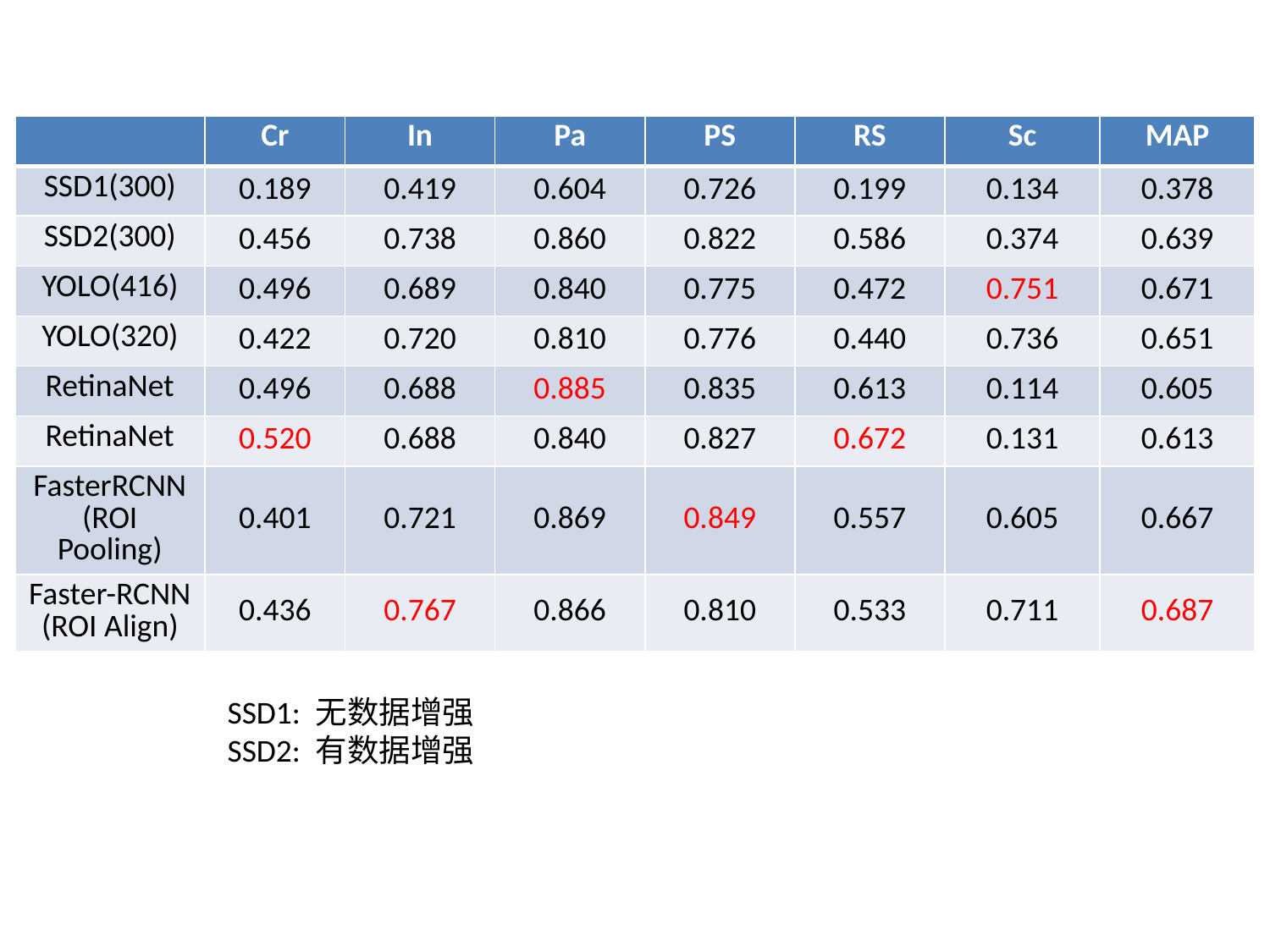

|  | Cr | In | Pa | PS | RS | Sc | MAP |
| --- | --- | --- | --- | --- | --- | --- | --- |
| SSD1(300) | 0.189 | 0.419 | 0.604 | 0.726 | 0.199 | 0.134 | 0.378 |
| SSD2(300) | 0.456 | 0.738 | 0.860 | 0.822 | 0.586 | 0.374 | 0.639 |
| YOLO(416) | 0.496 | 0.689 | 0.840 | 0.775 | 0.472 | 0.751 | 0.671 |
| YOLO(320) | 0.422 | 0.720 | 0.810 | 0.776 | 0.440 | 0.736 | 0.651 |
| RetinaNet | 0.496 | 0.688 | 0.885 | 0.835 | 0.613 | 0.114 | 0.605 |
| RetinaNet | 0.520 | 0.688 | 0.840 | 0.827 | 0.672 | 0.131 | 0.613 |
| FasterRCNN (ROI Pooling) | 0.401 | 0.721 | 0.869 | 0.849 | 0.557 | 0.605 | 0.667 |
| Faster-RCNN (ROI Align) | 0.436 | 0.767 | 0.866 | 0.810 | 0.533 | 0.711 | 0.687 |
SSD1: 无数据增强
SSD2: 有数据增强